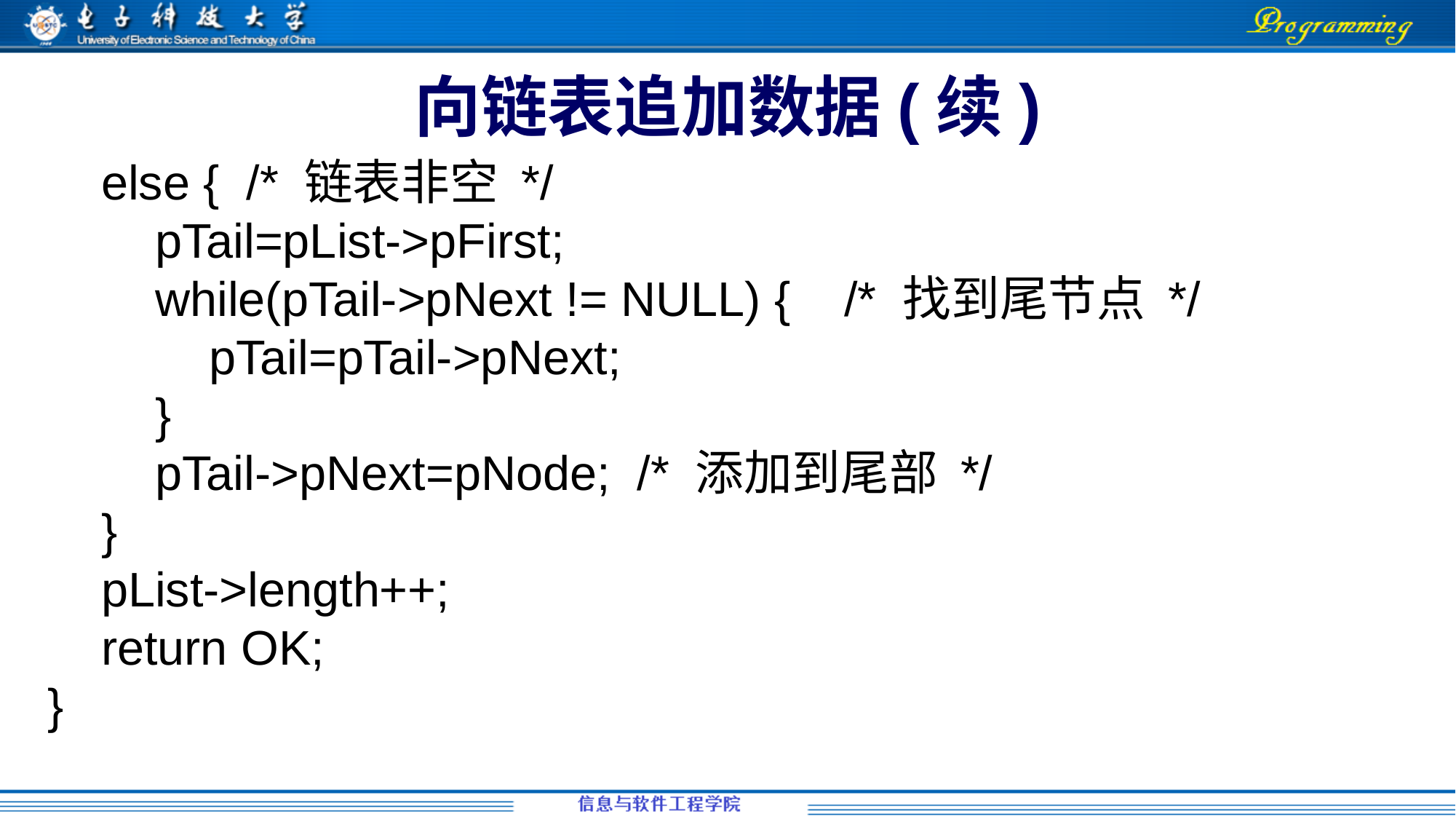

# 向链表追加数据(续)
    else {  /* 链表非空 */
        pTail=pList->pFirst;
        while(pTail->pNext != NULL) {    /* 找到尾节点 */
            pTail=pTail->pNext;
        }
        pTail->pNext=pNode;  /* 添加到尾部 */
    }
    pList->length++;
    return OK;
}